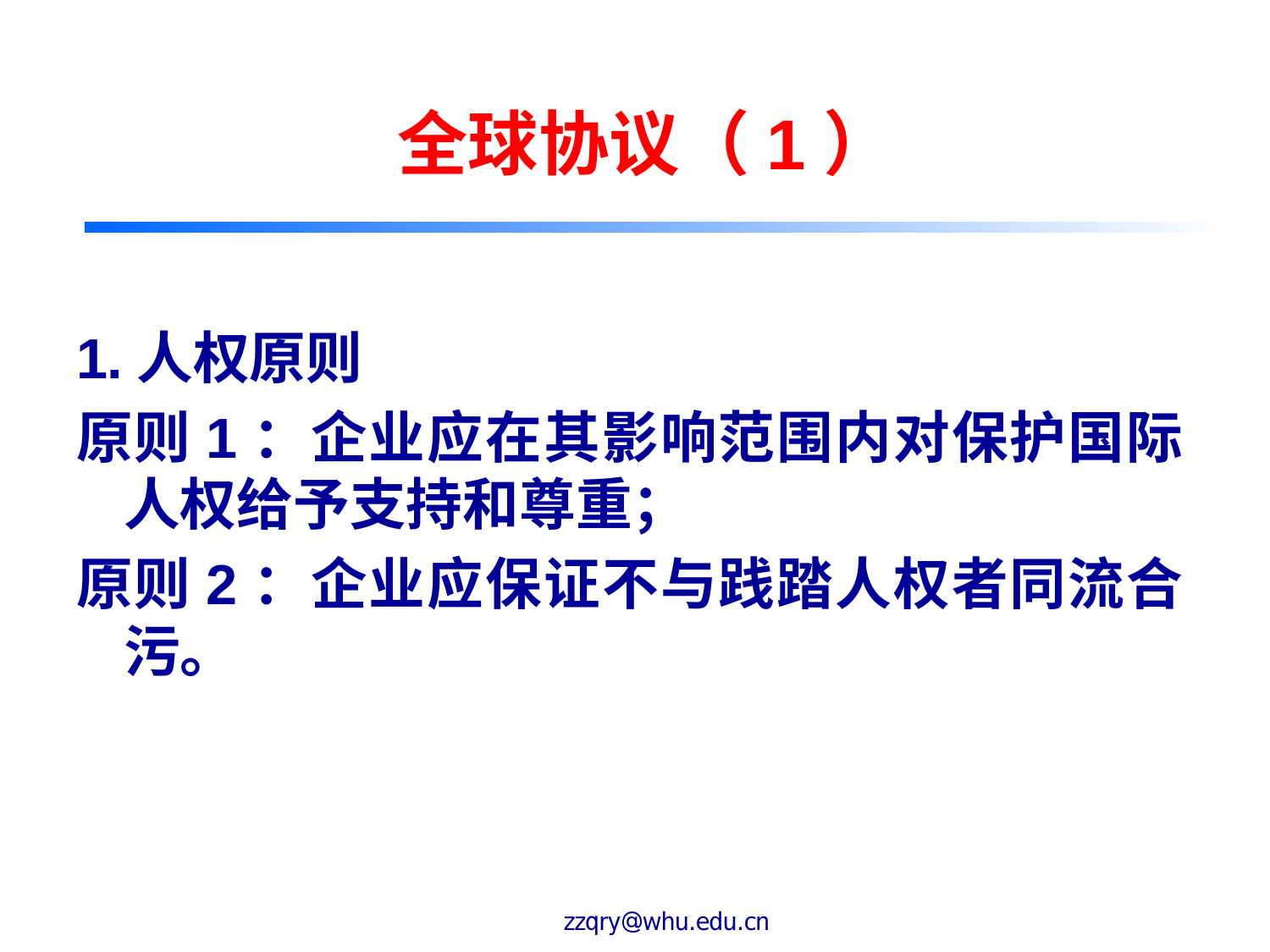

# 全球协议（1）
1.人权原则
原则1：企业应在其影响范围内对保护国际人权给予支持和尊重；
原则2：企业应保证不与践踏人权者同流合污。

zzqry@whu.edu.cn